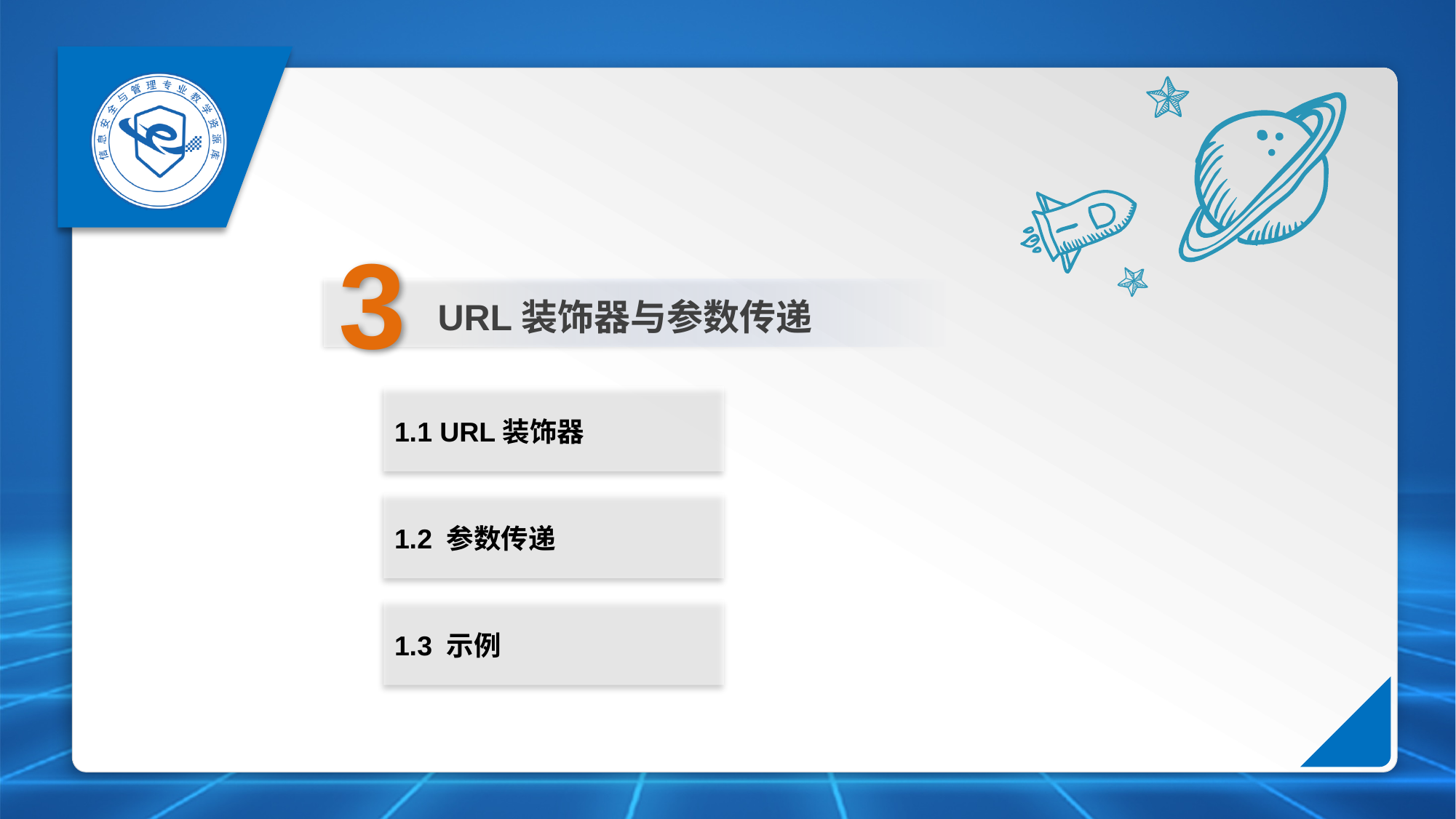

3

URL装饰器与参数传递

1.1 URL装饰器

1.2 参数传递

1.3 示例